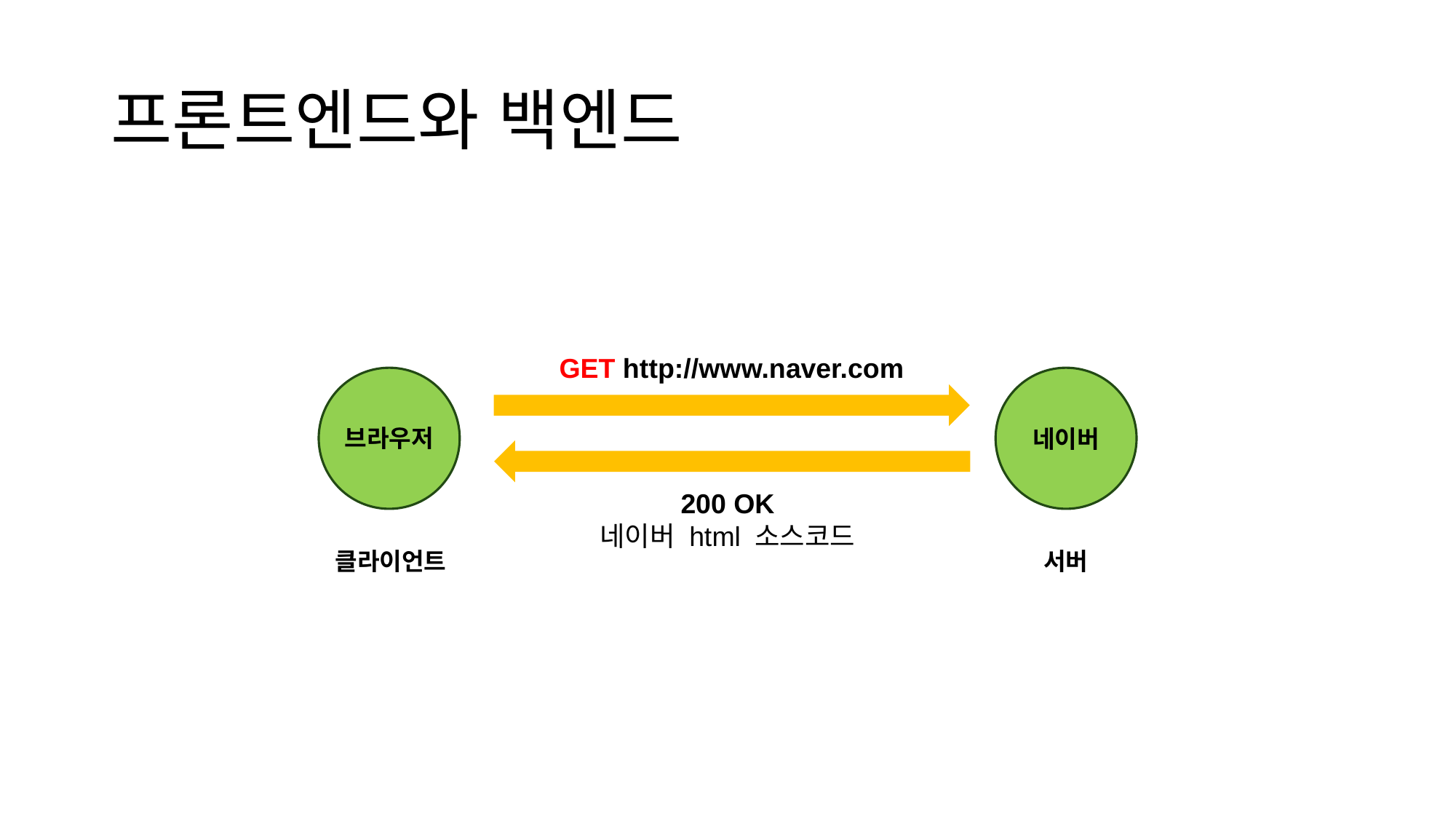

# 프론트엔드와 백엔드
GET http://www.naver.com

네이버

브라우저

200 OK
네이버 html 소스코드
클라이언트
서버